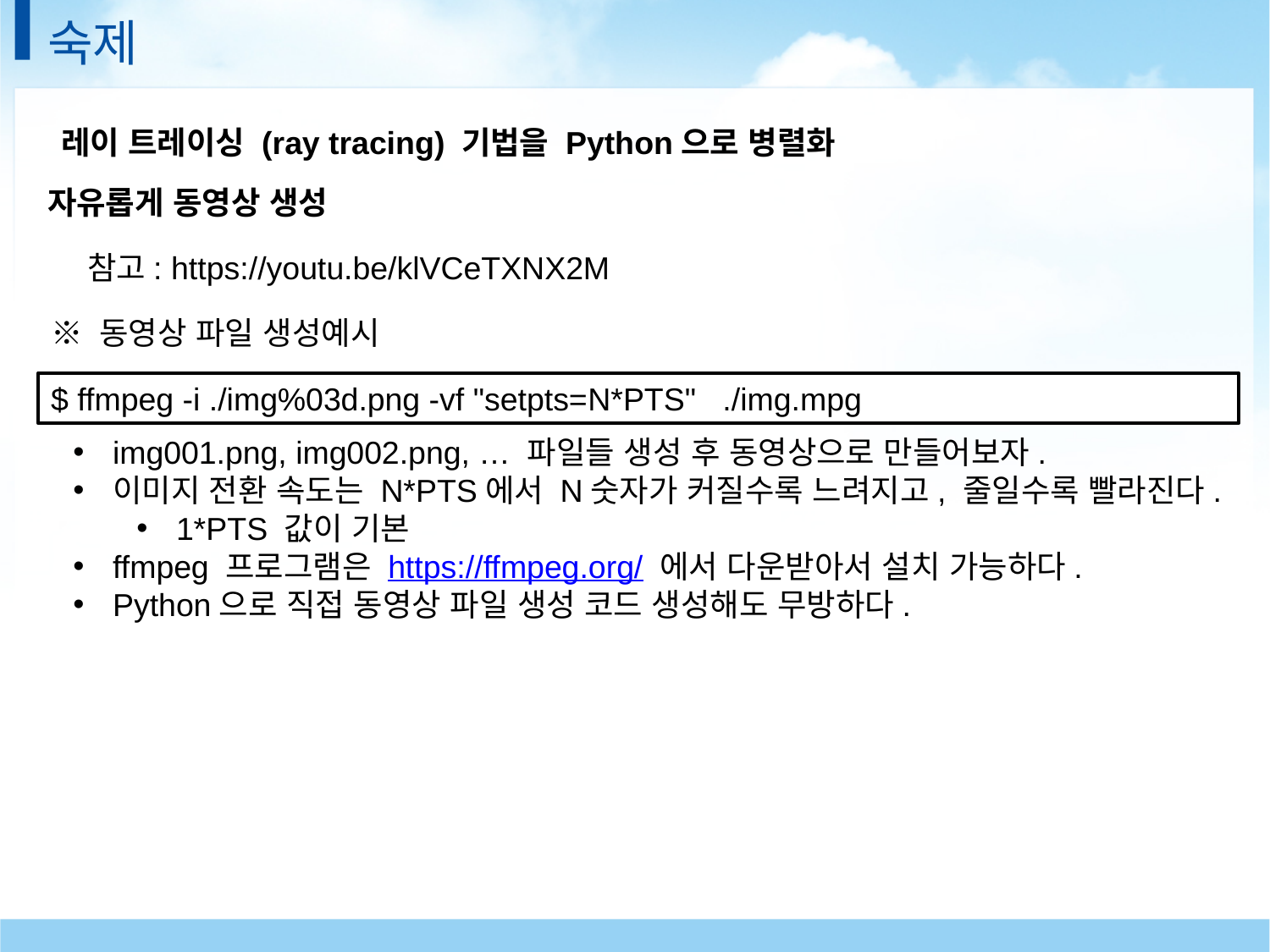

# 숙제
레이 트레이싱 (ray tracing) 기법을 Python으로 병렬화
자유롭게 동영상 생성
참고: https://youtu.be/klVCeTXNX2M
※ 동영상 파일 생성예시
$ ffmpeg -i ./img%03d.png -vf "setpts=N*PTS"   ./img.mpg
img001.png, img002.png, … 파일들 생성 후 동영상으로 만들어보자.
이미지 전환 속도는 N*PTS에서 N숫자가 커질수록 느려지고, 줄일수록 빨라진다.
1*PTS 값이 기본
ffmpeg 프로그램은 https://ffmpeg.org/ 에서 다운받아서 설치 가능하다.
Python으로 직접 동영상 파일 생성 코드 생성해도 무방하다.